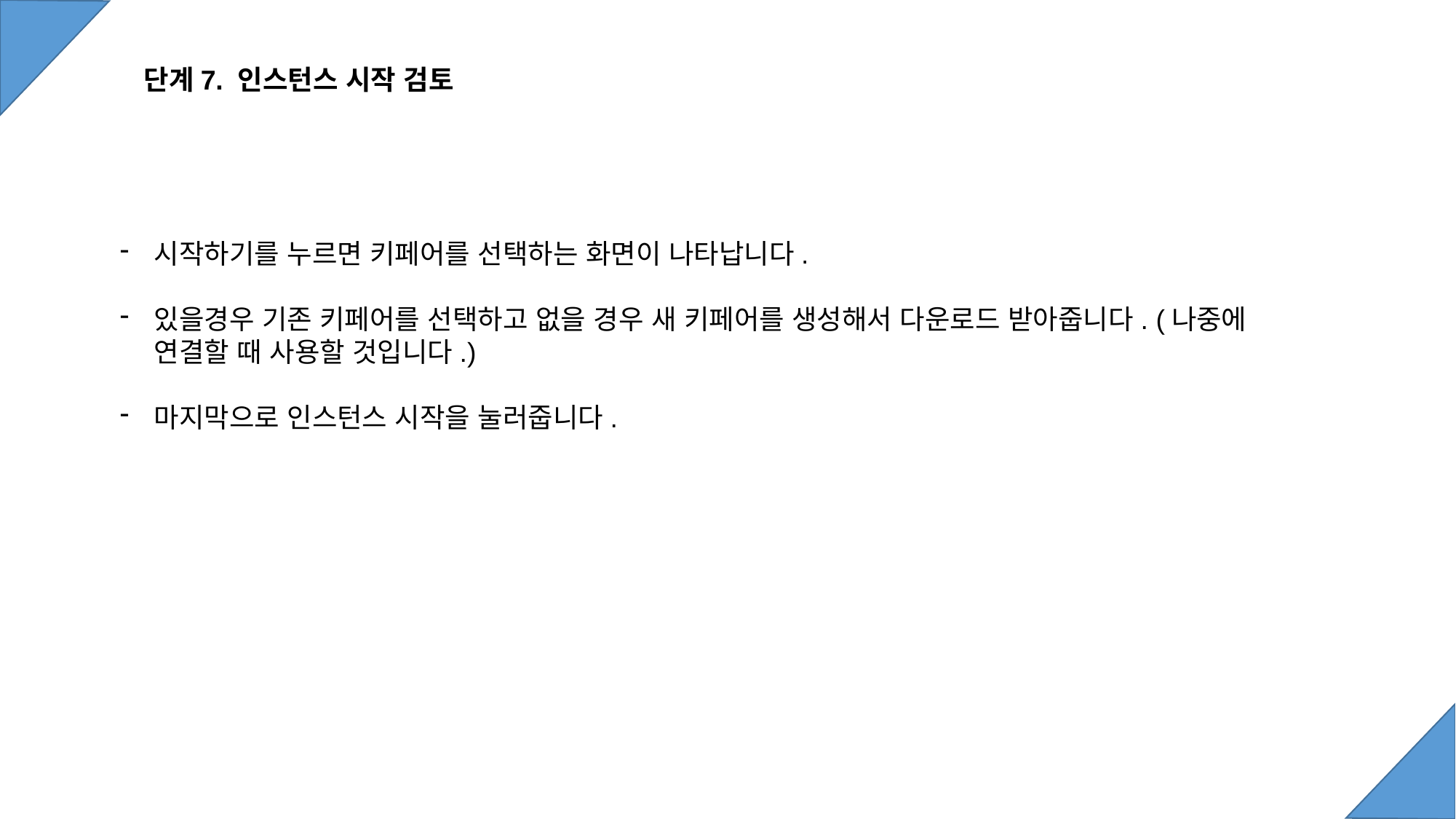

단계7. 인스턴스 시작 검토

시작하기를 누르면 키페어를 선택하는 화면이 나타납니다.

있을경우 기존 키페어를 선택하고 없을 경우 새 키페어를 생성해서 다운로드 받아줍니다. (나중에 연결할 때 사용할 것입니다.)

마지막으로 인스턴스 시작을 눌러줍니다.